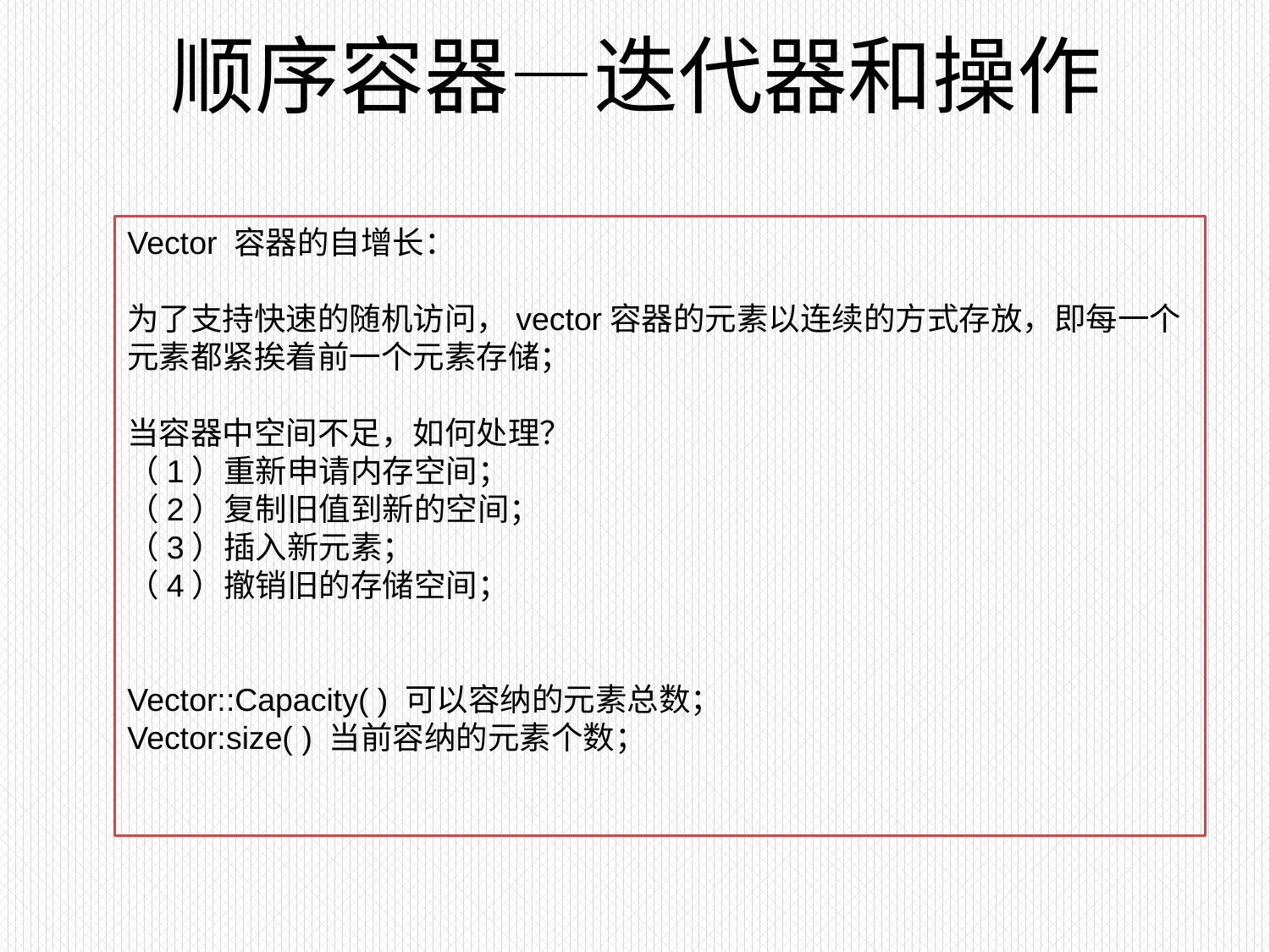

# 顺序容器—迭代器和操作
Vector 容器的自增长：

为了支持快速的随机访问，vector容器的元素以连续的方式存放，即每一个元素都紧挨着前一个元素存储；

当容器中空间不足，如何处理？
（1）重新申请内存空间；
（2）复制旧值到新的空间；
（3）插入新元素；
（4）撤销旧的存储空间；

Vector::Capacity( ) 可以容纳的元素总数；
Vector:size( ) 当前容纳的元素个数；